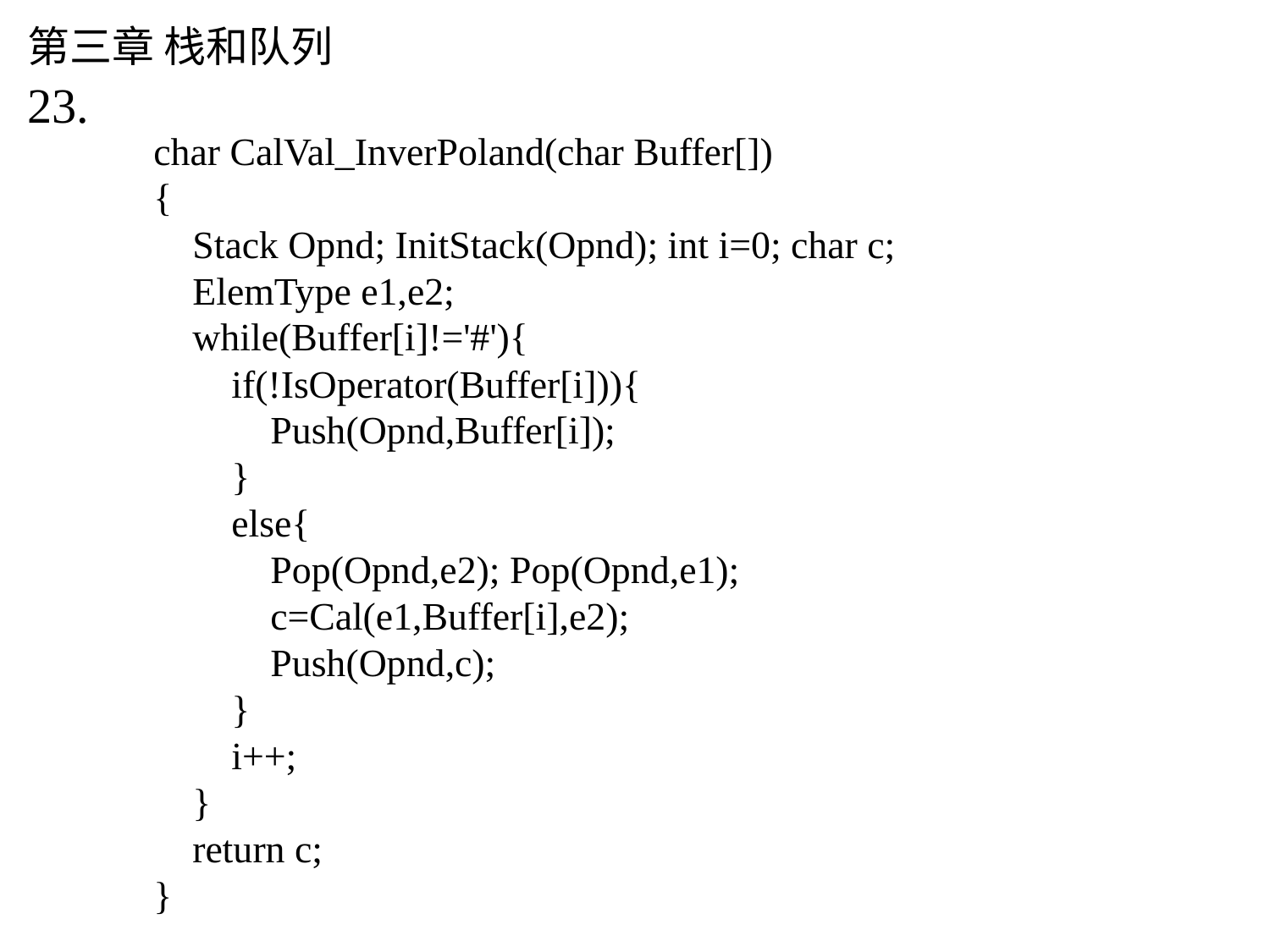

# 第三章 栈和队列
23.
char CalVal_InverPoland(char Buffer[])
{
    Stack Opnd; InitStack(Opnd); int i=0; char c;
    ElemType e1,e2;
    while(Buffer[i]!='#'){
        if(!IsOperator(Buffer[i])){
            Push(Opnd,Buffer[i]);
        }
        else{
            Pop(Opnd,e2); Pop(Opnd,e1);
            c=Cal(e1,Buffer[i],e2);
            Push(Opnd,c);
        }
        i++;
    }
    return c;
}